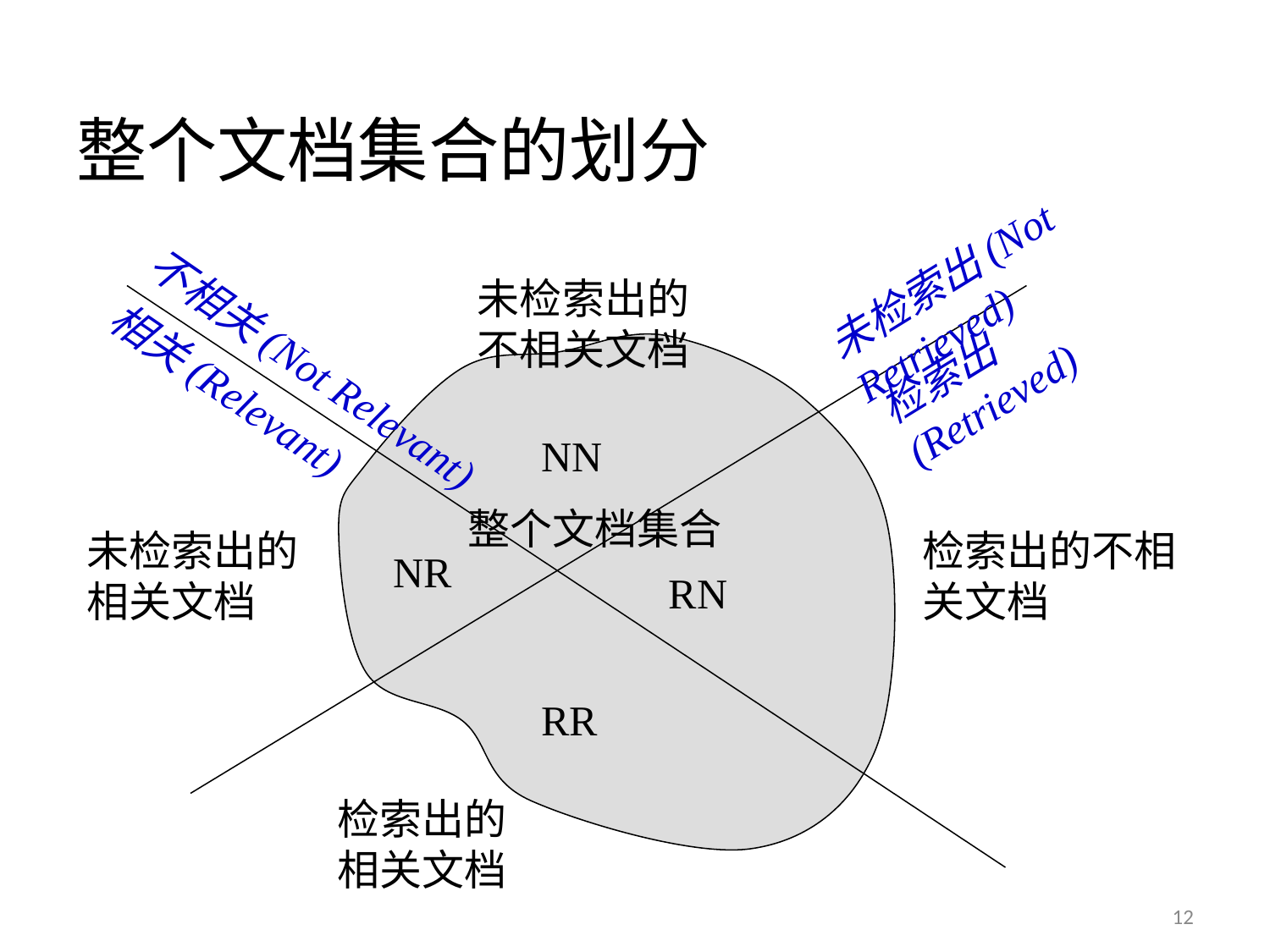

# 整个文档集合的划分
未检索出(Not Retrieved)
未检索出的不相关文档

检索出(Retrieved)

不相关(Not Relevant)
相关(Relevant)
NN
整个文档集合
未检索出的相关文档
检索出的不相关文档
NR
RN
RR
检索出的相关文档
12